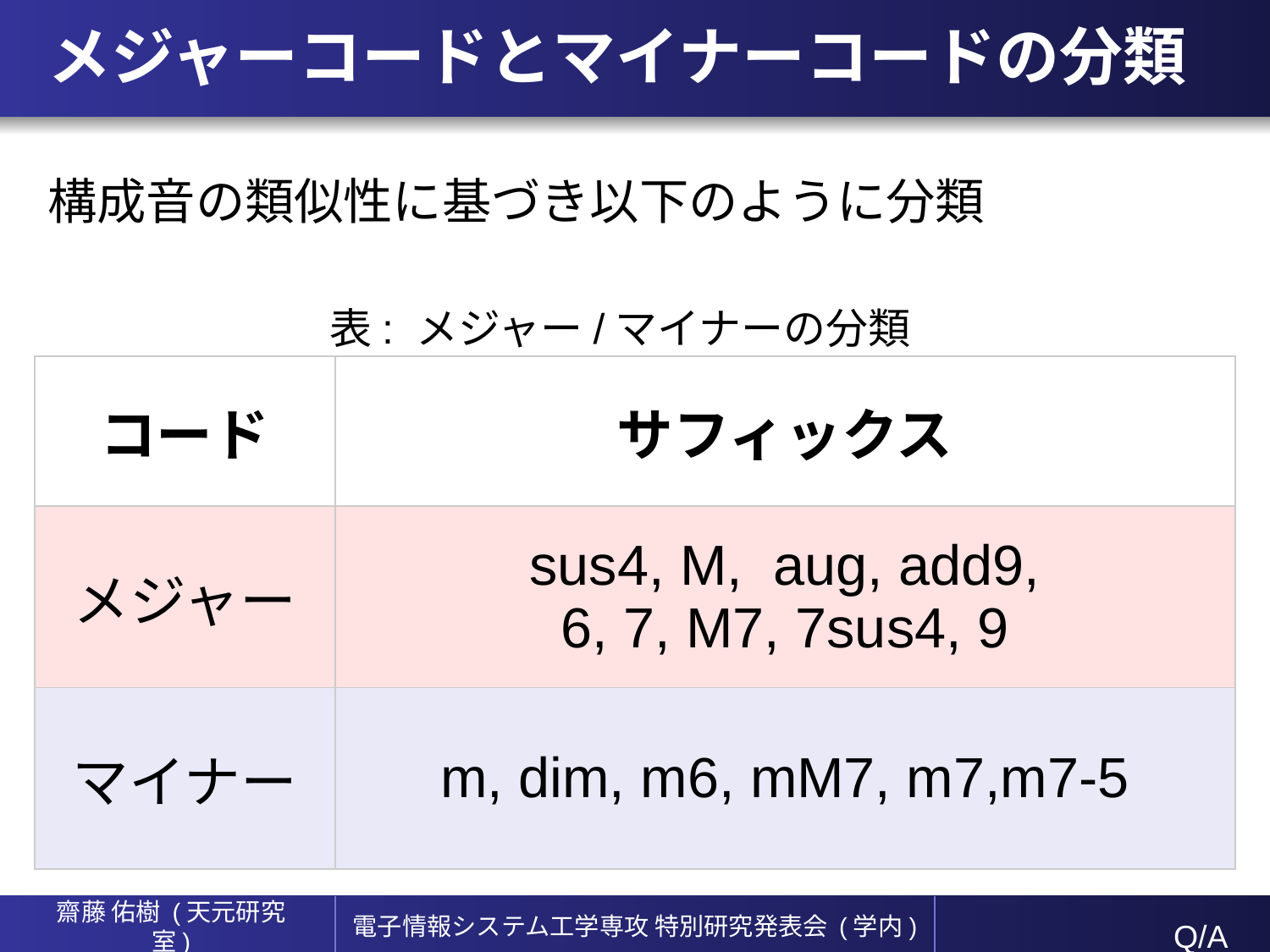

# メジャーコードとマイナーコードの分類
構成音の類似性に基づき以下のように分類
 表: メジャー/マイナーの分類
| コード | サフィックス |
| --- | --- |
| メジャー | sus4, M, aug, add9, 6, 7, M7, 7sus4, 9 |
| マイナー | m, dim, m6, mM7, m7,m7-5 |
Q/A